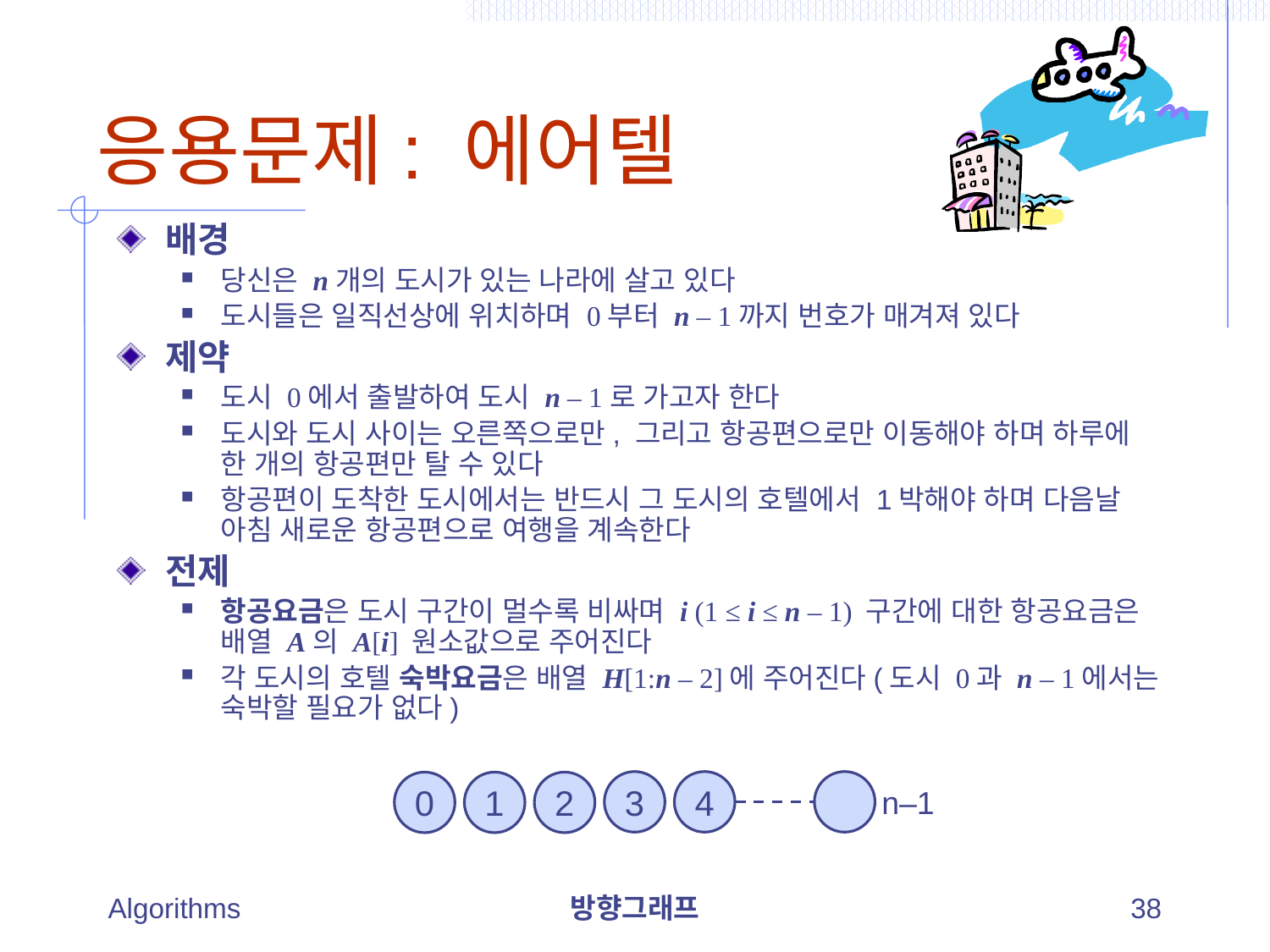

# 응용문제: 에어텔
배경
당신은 n개의 도시가 있는 나라에 살고 있다
도시들은 일직선상에 위치하며 0부터 n – 1까지 번호가 매겨져 있다
제약
도시 0에서 출발하여 도시 n – 1로 가고자 한다
도시와 도시 사이는 오른쪽으로만, 그리고 항공편으로만 이동해야 하며 하루에 한 개의 항공편만 탈 수 있다
항공편이 도착한 도시에서는 반드시 그 도시의 호텔에서 1박해야 하며 다음날 아침 새로운 항공편으로 여행을 계속한다
전제
항공요금은 도시 구간이 멀수록 비싸며 i (1 ≤ i ≤ n – 1) 구간에 대한 항공요금은 배열 A의 A[i] 원소값으로 주어진다
각 도시의 호텔 숙박요금은 배열 H[1:n – 2]에 주어진다(도시 0과 n – 1에서는 숙박할 필요가 없다)
3
4
	n–1
0
1
2
Algorithms
방향그래프
38